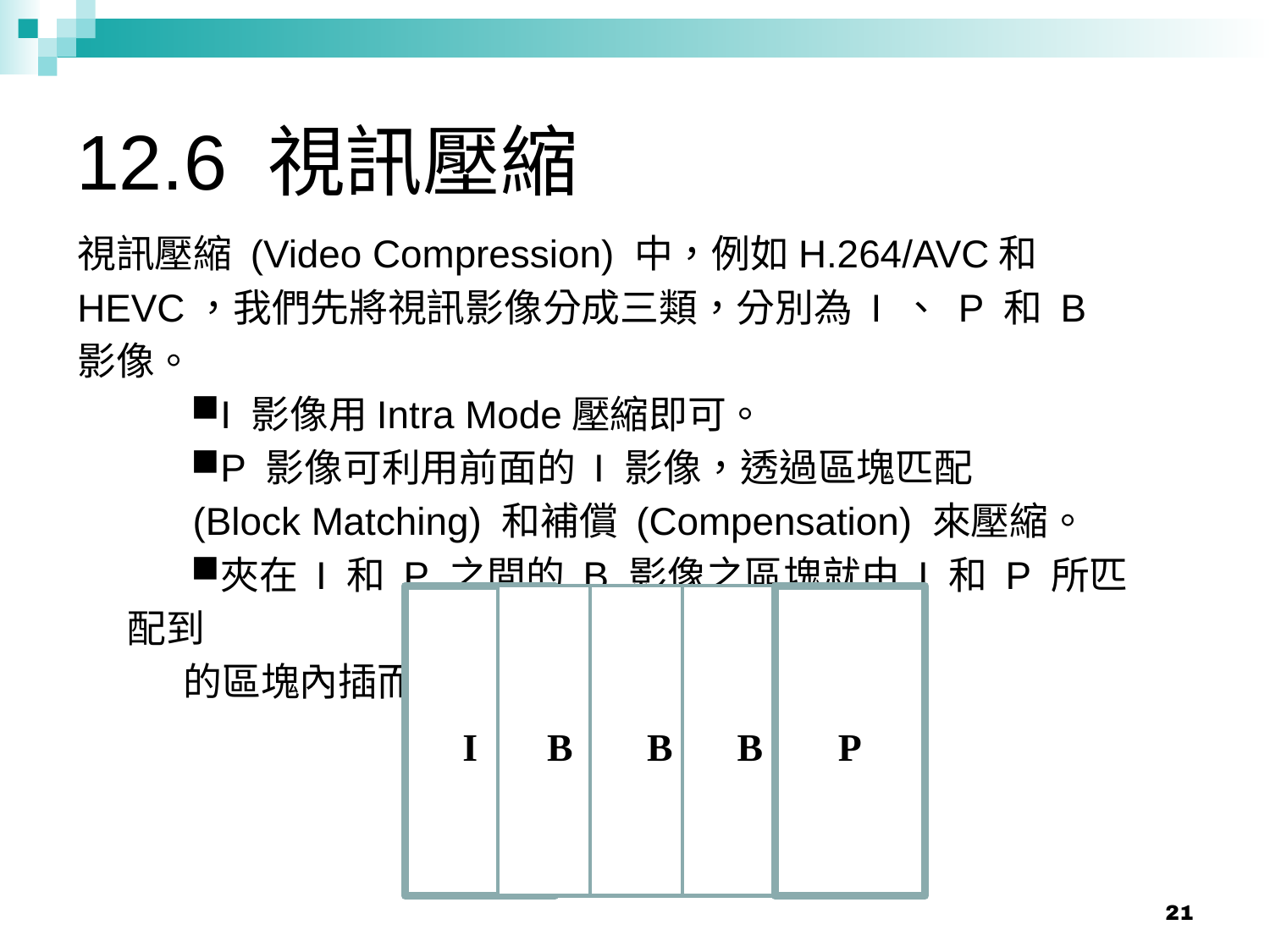

# 12.6 視訊壓縮
視訊壓縮 (Video Compression) 中，例如H.264/AVC和HEVC，我們先將視訊影像分成三類，分別為 I 、 P 和 B 影像。
I 影像用Intra Mode壓縮即可。
P 影像可利用前面的 I 影像，透過區塊匹配
　  (Block Matching) 和補償 (Compensation) 來壓縮。
夾在 I 和 P 之間的 B 影像之區塊就由 I 和 P 所匹配到
　  的區塊內插而成。

I
B
B
B
P
21